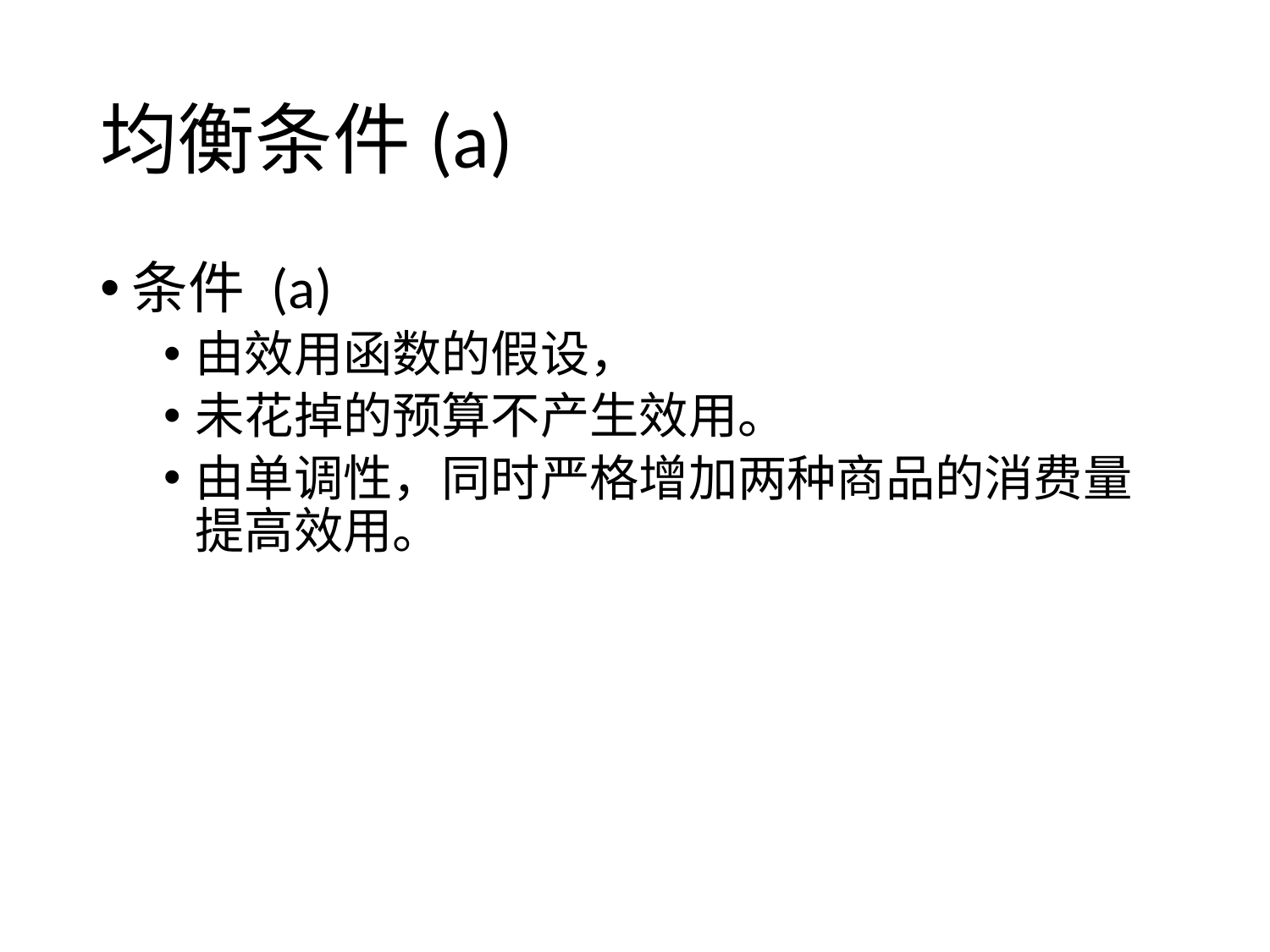

# 均衡条件(a)
条件 (a)
由效用函数的假设，
未花掉的预算不产生效用。
由单调性，同时严格增加两种商品的消费量提高效用。